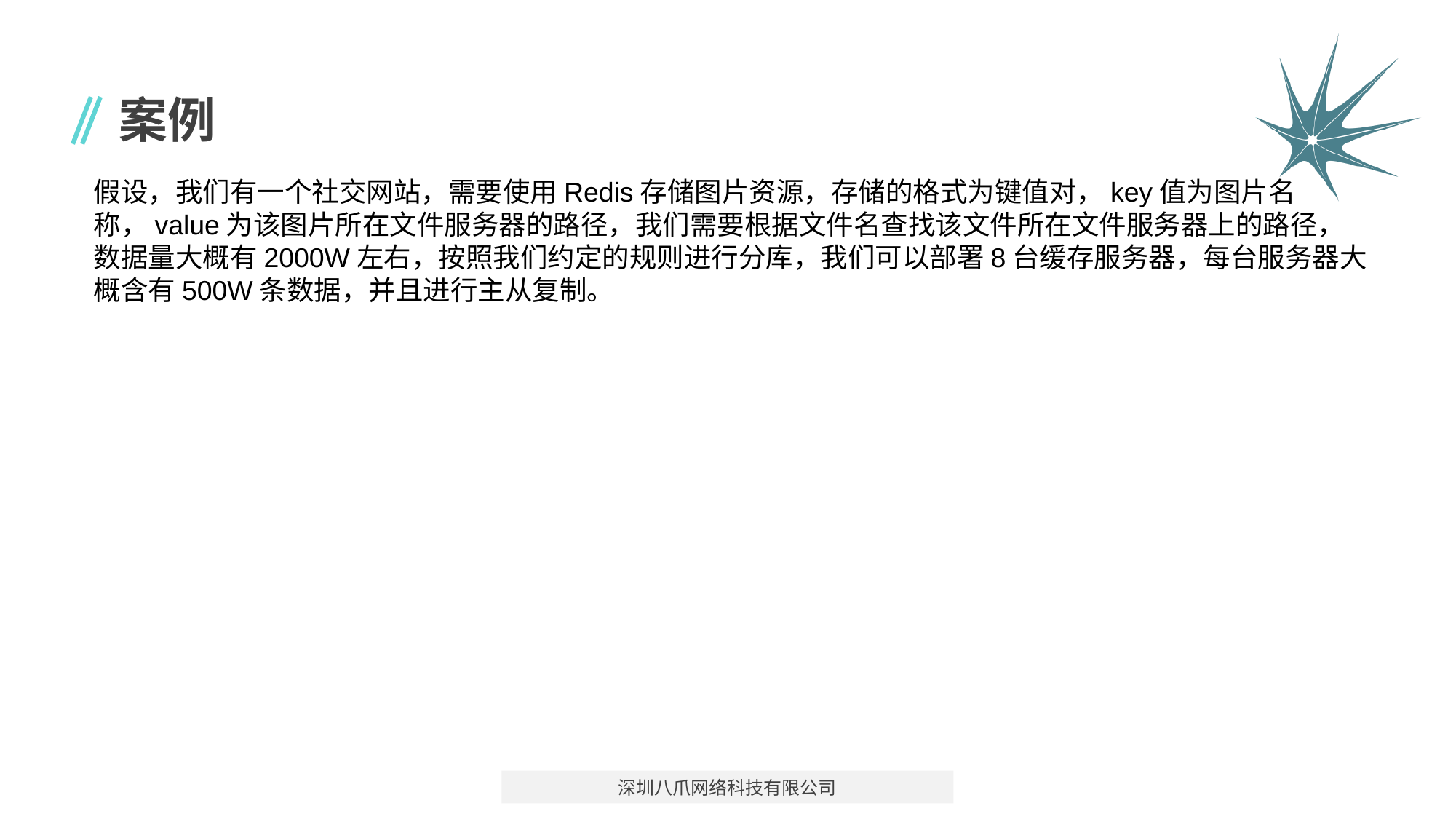

# 案例
假设，我们有一个社交网站，需要使用Redis存储图片资源，存储的格式为键值对，key值为图片名称，value为该图片所在文件服务器的路径，我们需要根据文件名查找该文件所在文件服务器上的路径，数据量大概有2000W左右，按照我们约定的规则进行分库，我们可以部署8台缓存服务器，每台服务器大概含有500W条数据，并且进行主从复制。

19